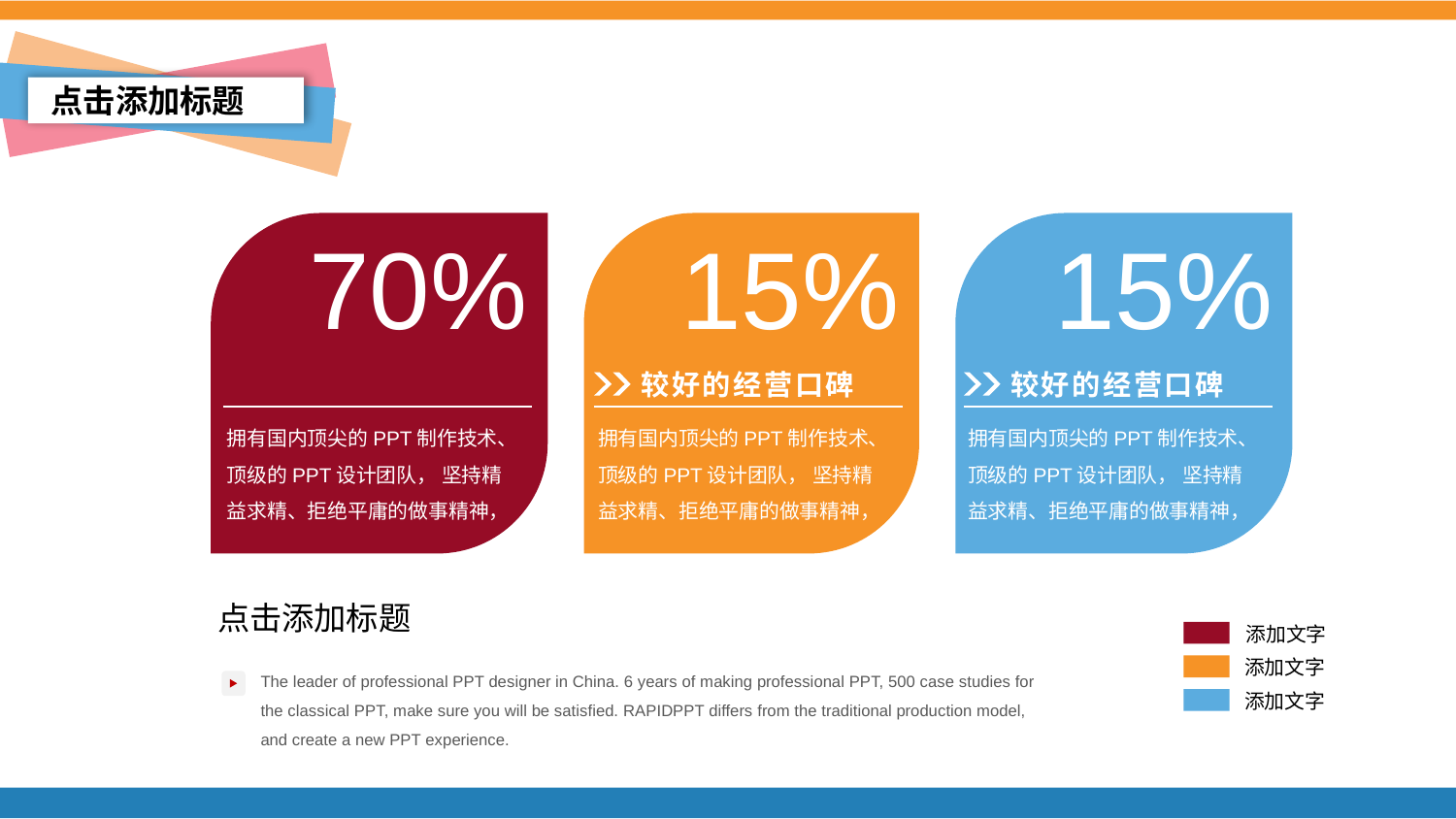

点击添加标题

70%
拥有国内顶尖的PPT制作技术、顶级的PPT设计团队， 坚持精益求精、拒绝平庸的做事精神，

15%
较好的经营口碑

拥有国内顶尖的PPT制作技术、顶级的PPT设计团队， 坚持精益求精、拒绝平庸的做事精神，

15%
较好的经营口碑

拥有国内顶尖的PPT制作技术、顶级的PPT设计团队， 坚持精益求精、拒绝平庸的做事精神，
较好的经营口碑

点击添加标题
添加文字

添加文字

The leader of professional PPT designer in China. 6 years of making professional PPT, 500 case studies for the classical PPT, make sure you will be satisfied. RAPIDPPT differs from the traditional production model, and create a new PPT experience.

添加文字